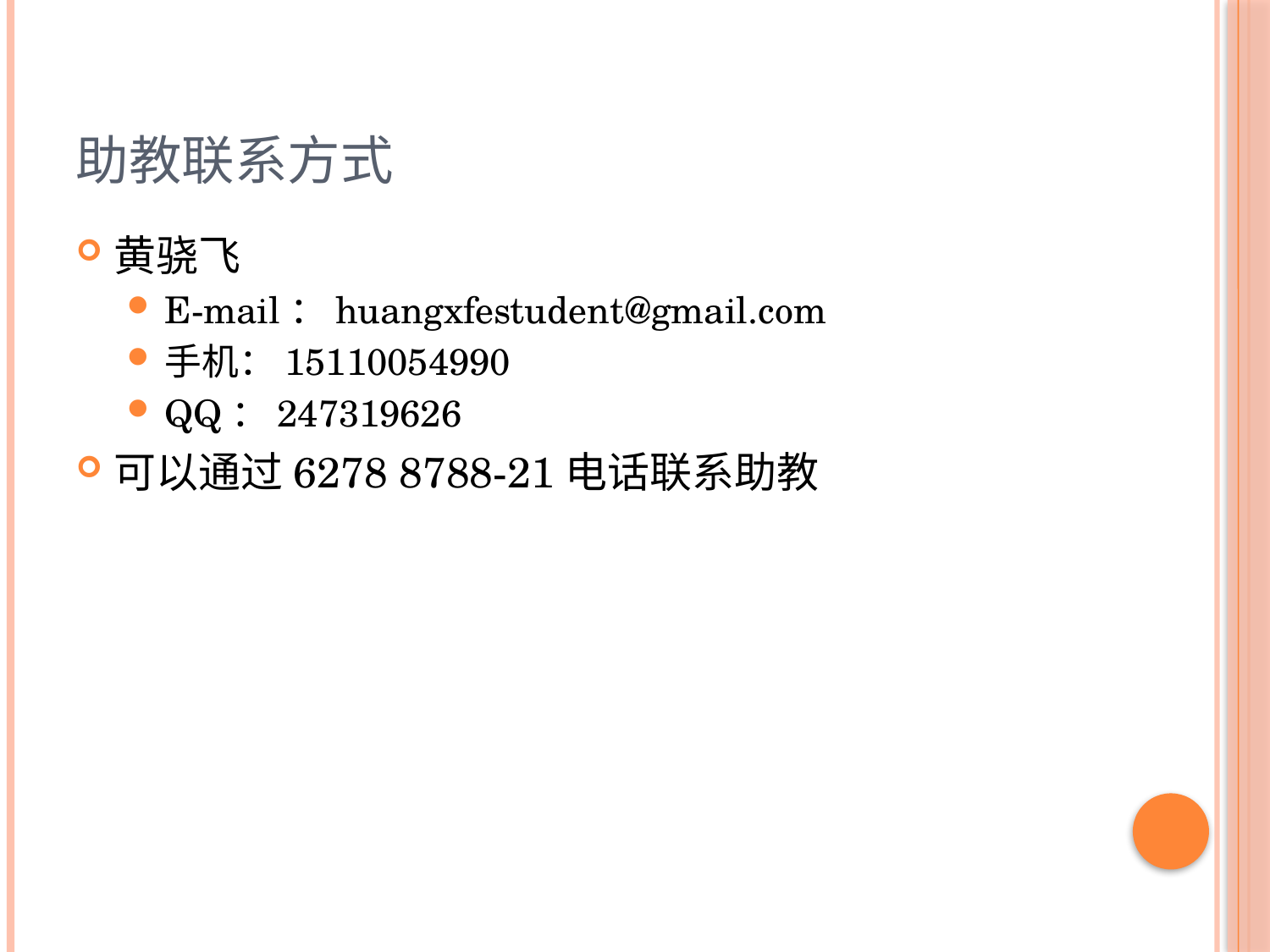

# 助教联系方式
黄骁飞
E-mail：huangxfestudent@gmail.com
手机：15110054990
QQ：247319626
可以通过6278 8788-21电话联系助教